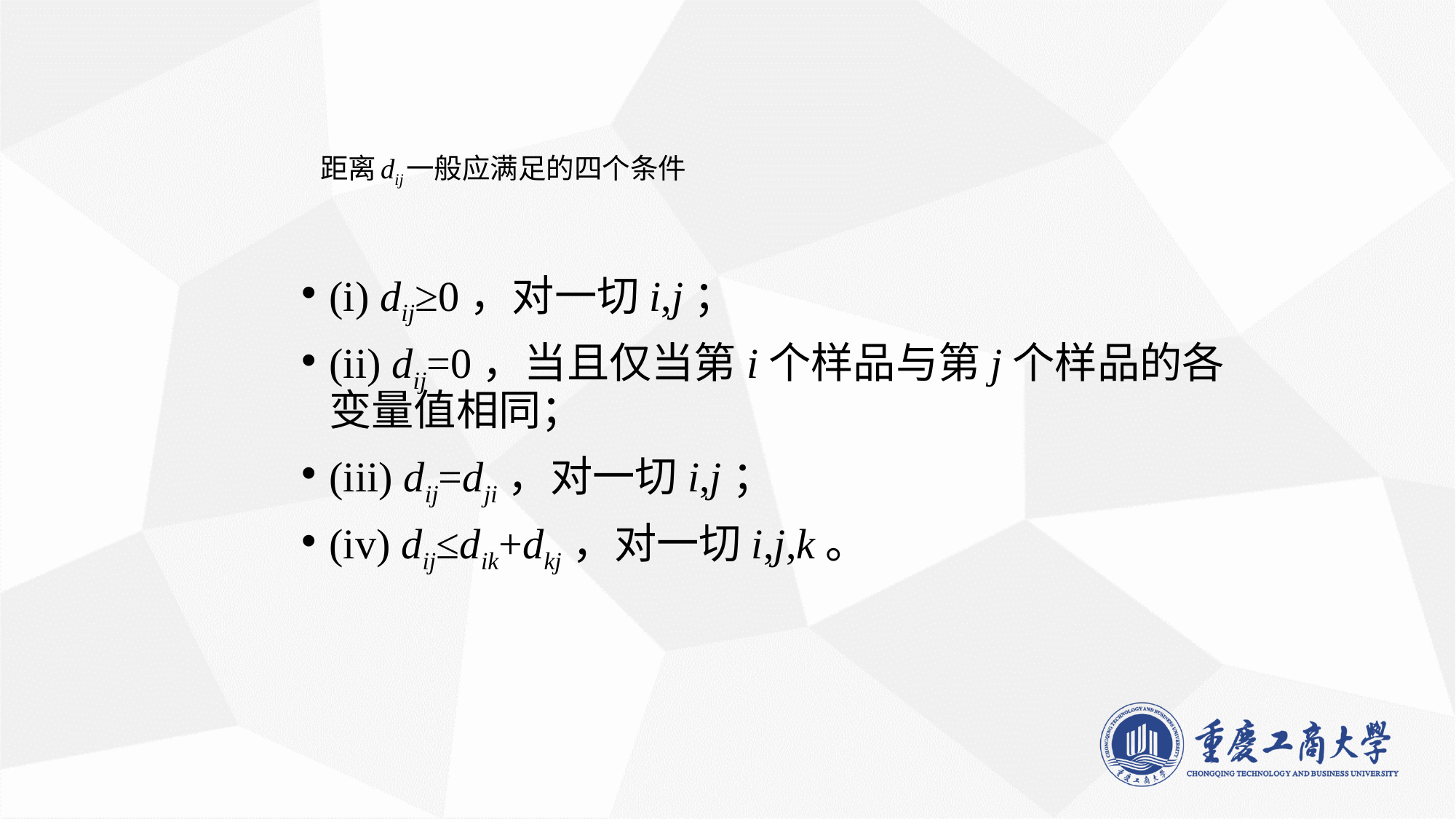

距离dij一般应满足的四个条件
(i) dij≥0，对一切i,j；
(ii) dij=0，当且仅当第i个样品与第j个样品的各变量值相同；
(iii) dij=dji，对一切i,j；
(iv) dij≤dik+dkj，对一切i,j,k。